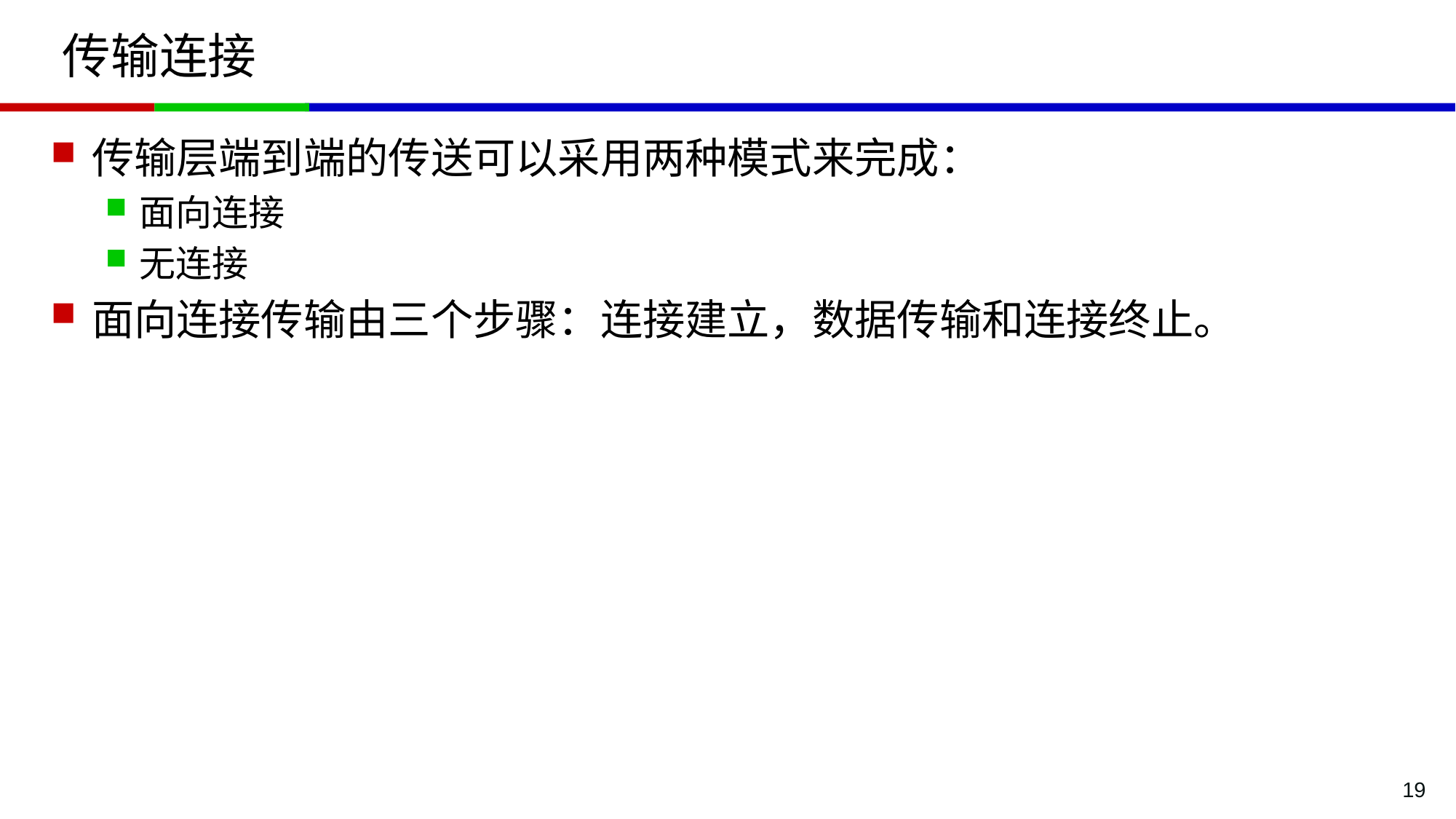

# 传输连接
传输层端到端的传送可以采用两种模式来完成：
面向连接
无连接
面向连接传输由三个步骤：连接建立，数据传输和连接终止。
19